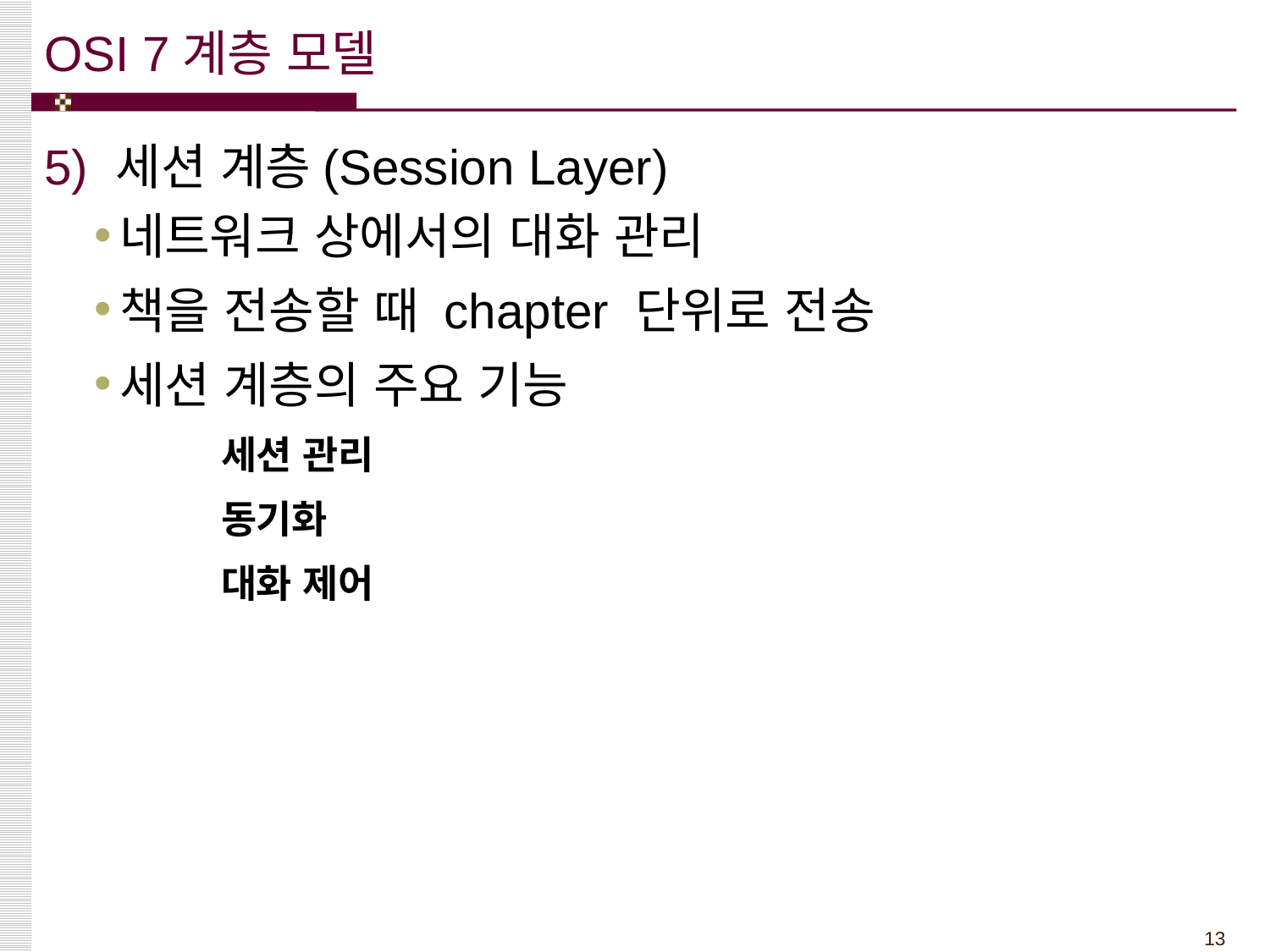

# OSI 7계층 모델
세션 계층(Session Layer)
네트워크 상에서의 대화 관리
책을 전송할 때 chapter 단위로 전송
세션 계층의 주요 기능
	세션 관리
	동기화
	대화 제어